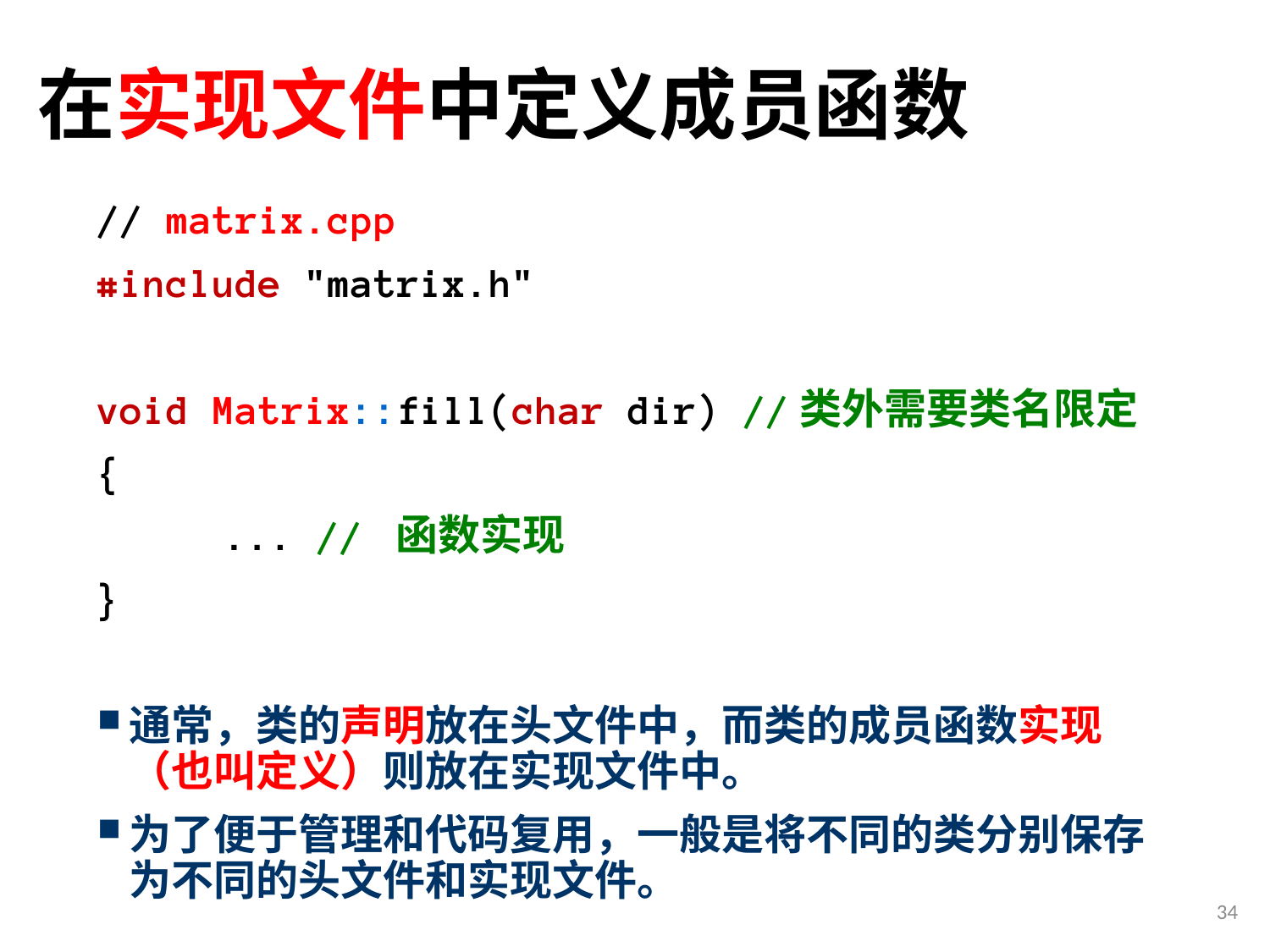

# 在实现文件中定义成员函数
// matrix.cpp
#include "matrix.h"

void Matrix::fill(char dir) //类外需要类名限定
{
	... // 函数实现
}

通常，类的声明放在头文件中，而类的成员函数实现（也叫定义）则放在实现文件中。
为了便于管理和代码复用，一般是将不同的类分别保存为不同的头文件和实现文件。
34